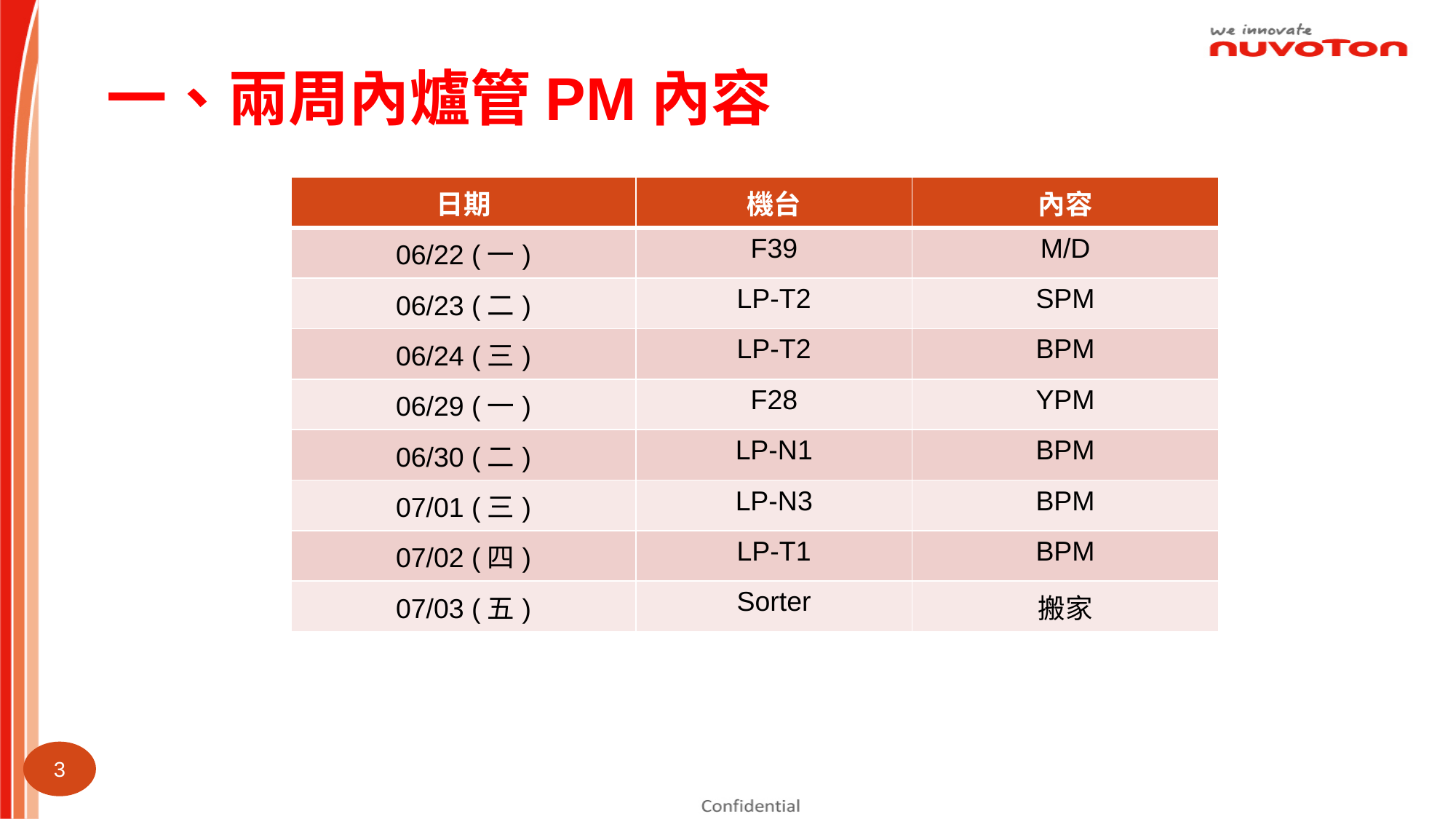

# 一、兩周內爐管PM內容
| 日期 | 機台 | 內容 |
| --- | --- | --- |
| 06/22 (一) | F39 | M/D |
| 06/23 (二) | LP-T2 | SPM |
| 06/24 (三) | LP-T2 | BPM |
| 06/29 (一) | F28 | YPM |
| 06/30 (二) | LP-N1 | BPM |
| 07/01 (三) | LP-N3 | BPM |
| 07/02 (四) | LP-T1 | BPM |
| 07/03 (五) | Sorter | 搬家 |

3